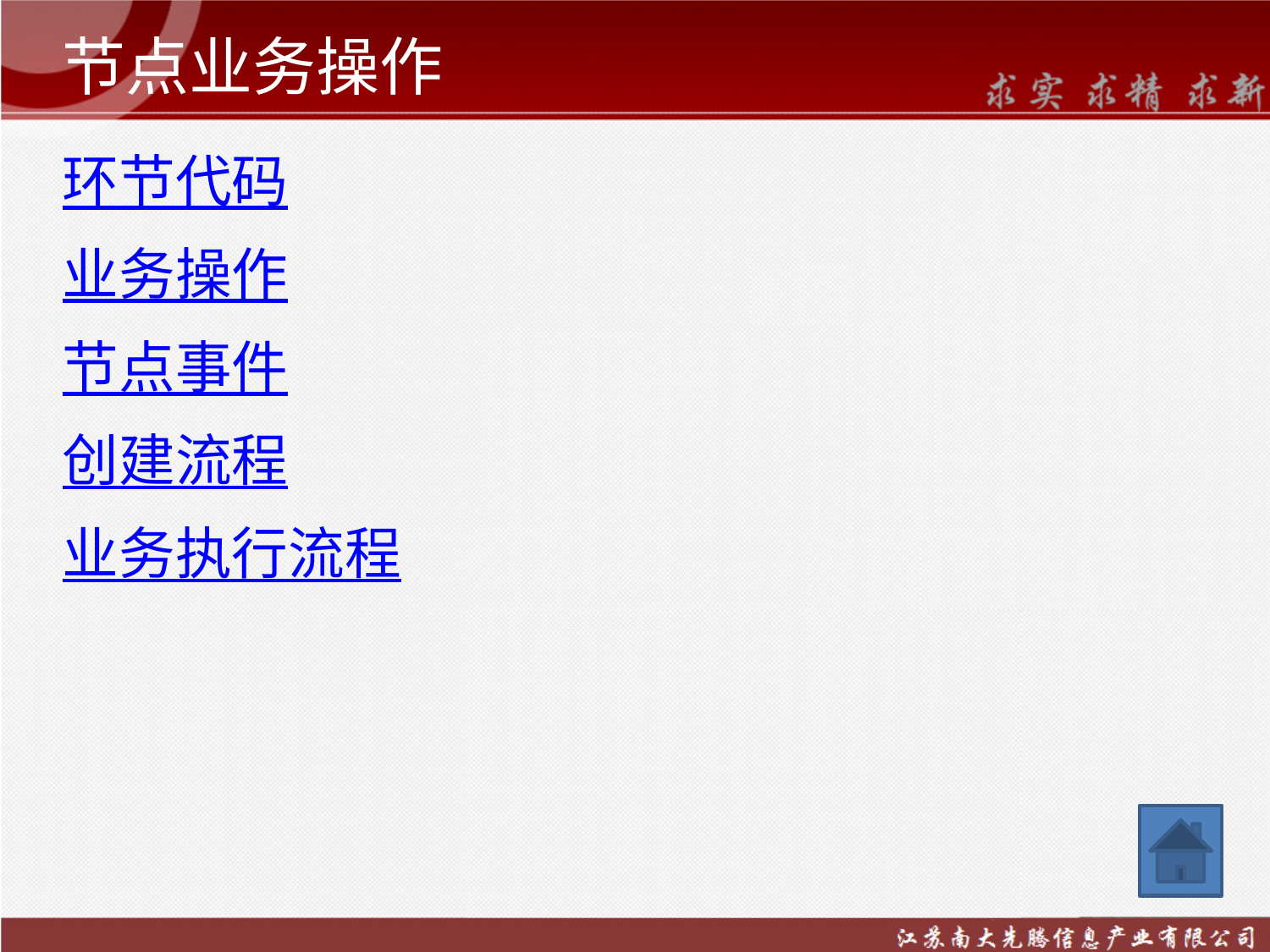

# 节点业务操作
环节代码
业务操作
节点事件
创建流程
业务执行流程